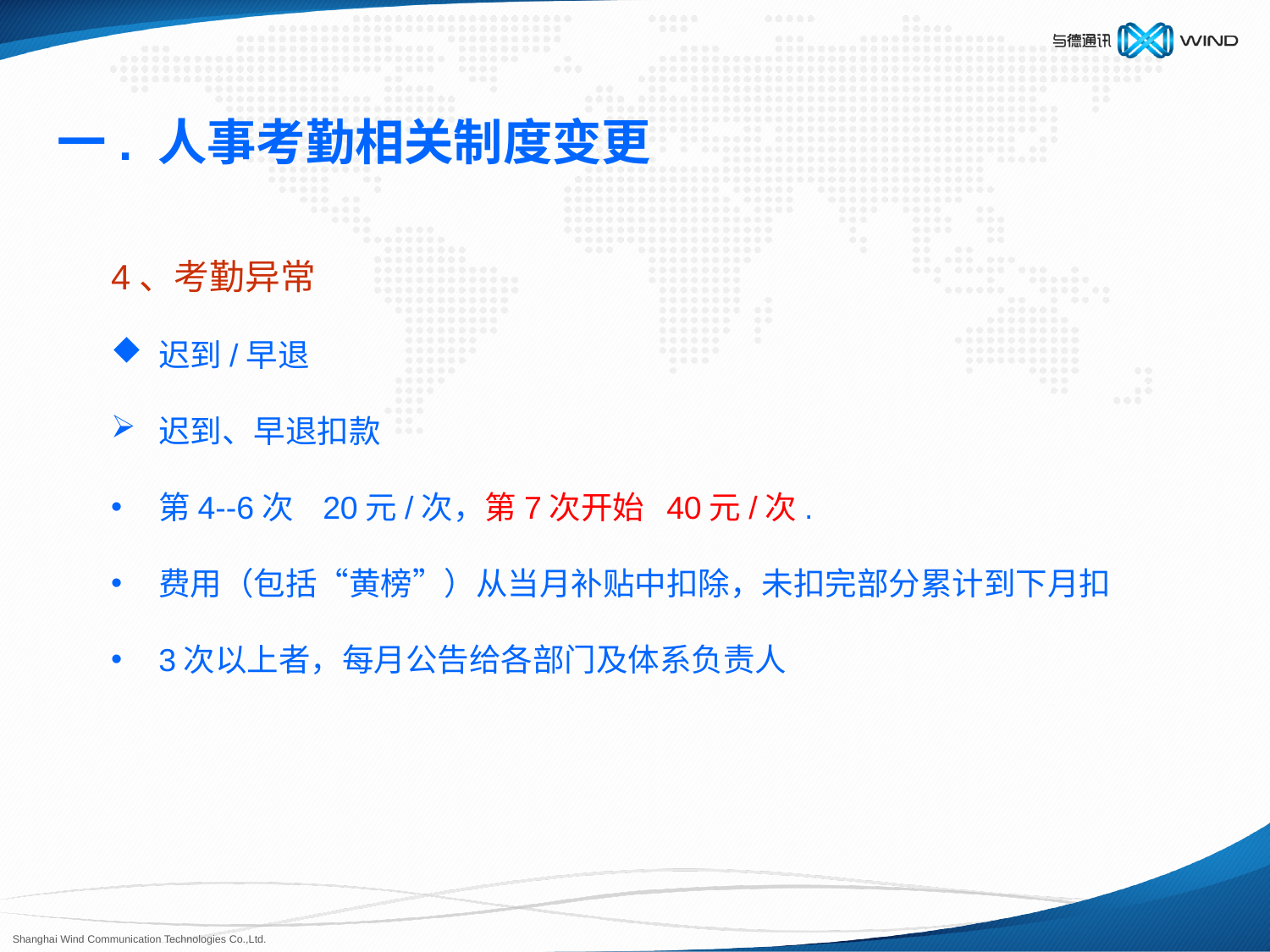

一. 人事考勤相关制度变更
4、考勤异常
迟到/早退
迟到、早退扣款
第4--6次   20元/次，第7次开始  40元/次.
费用（包括“黄榜”）从当月补贴中扣除，未扣完部分累计到下月扣
3次以上者，每月公告给各部门及体系负责人